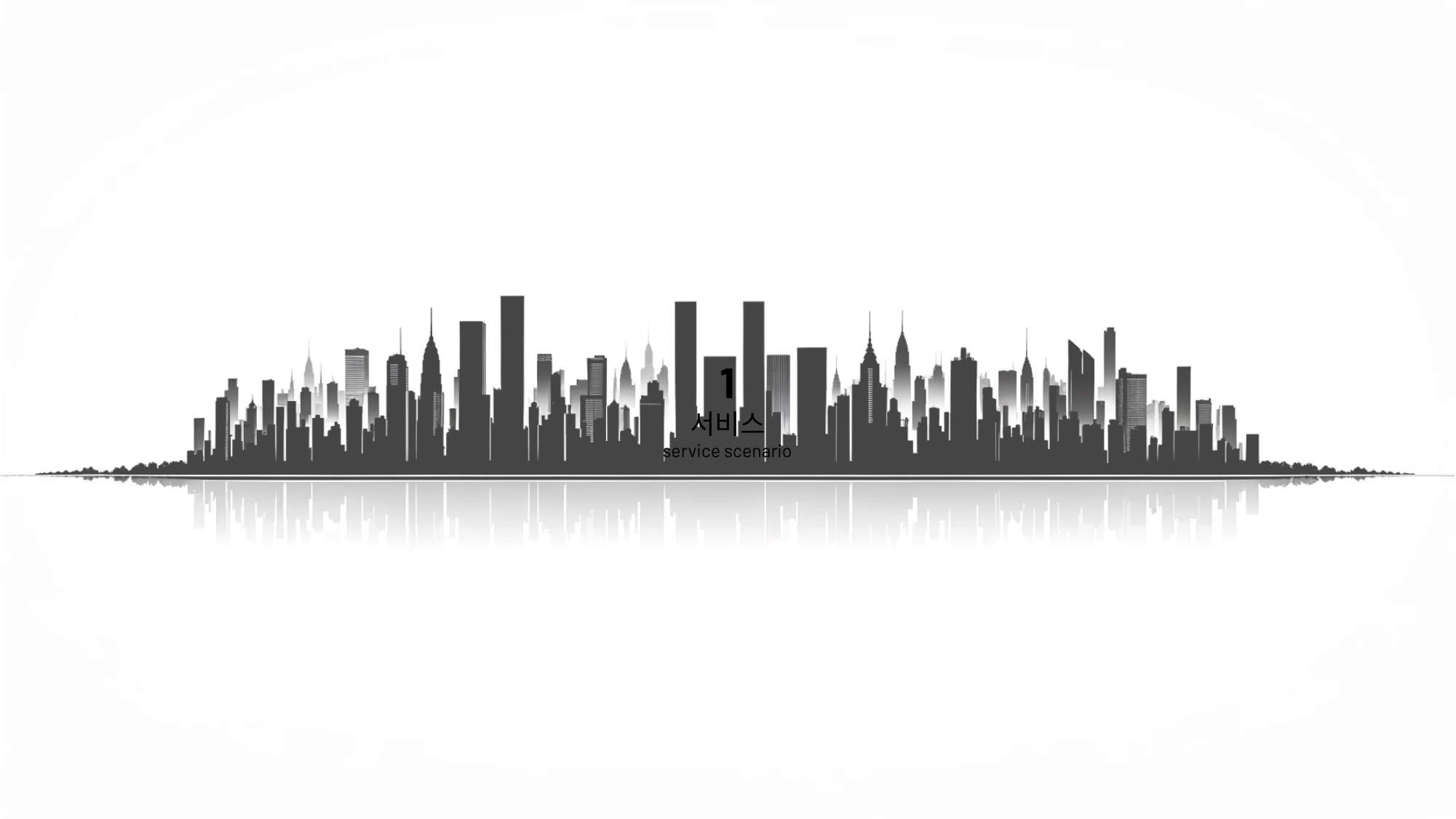

0
목적
purpose of service
1
서비스
service scenario